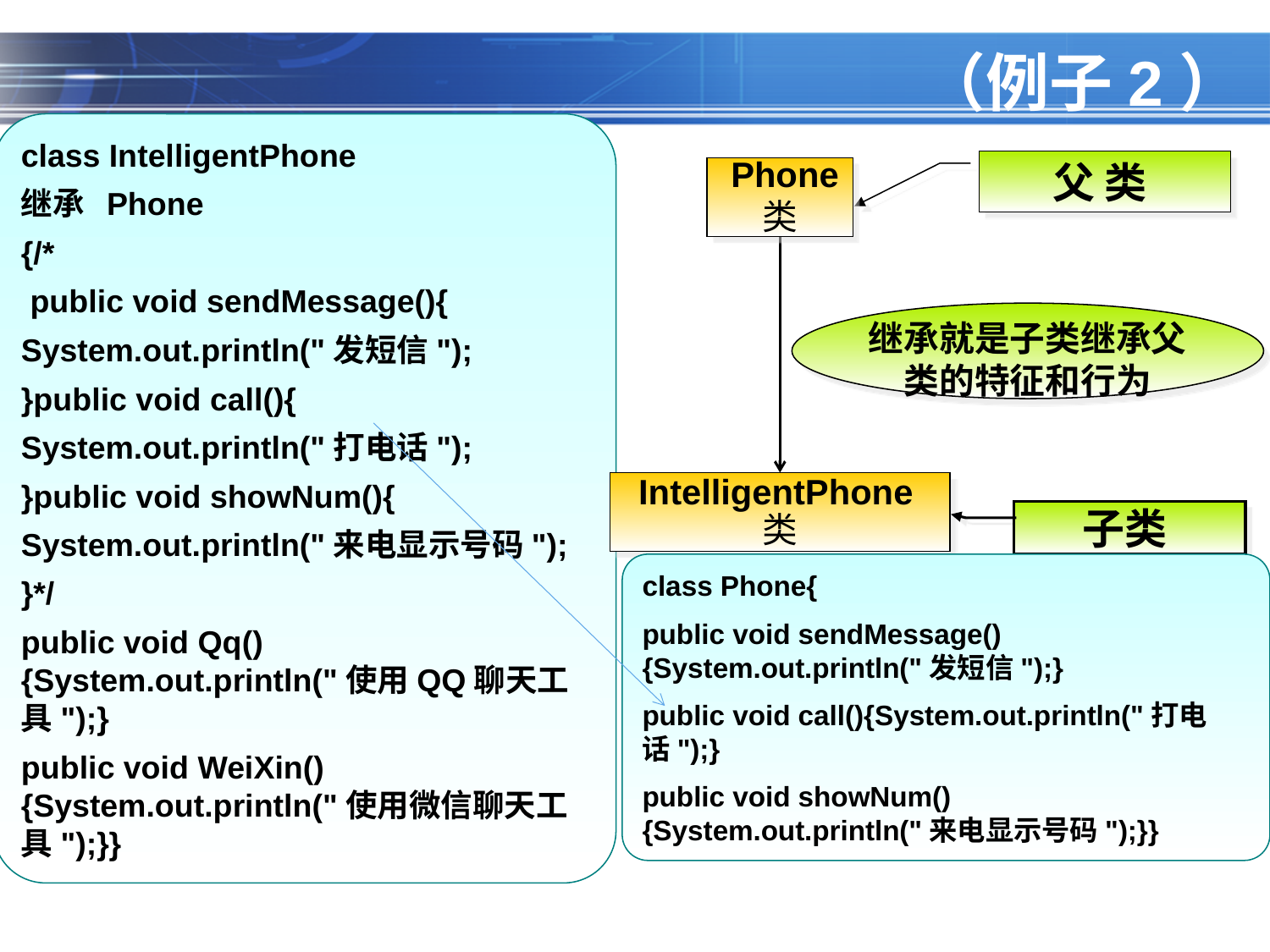

# （例子2）
class IntelligentPhone
继承  Phone
{/*
 public void sendMessage(){
System.out.println("发短信");
}public void call(){
System.out.println("打电话");
}public void showNum(){
System.out.println("来电显示号码");
}*/
public void Qq(){System.out.println("使用QQ聊天工具");}
public void WeiXin(){System.out.println("使用微信聊天工具");}}
父 类
 Phone
类

继承就是子类继承父类的特征和行为
IntelligentPhone类
子类
class Phone{
public void sendMessage(){System.out.println("发短信");}
public void call(){System.out.println("打电话");}
public void showNum(){System.out.println("来电显示号码");}}